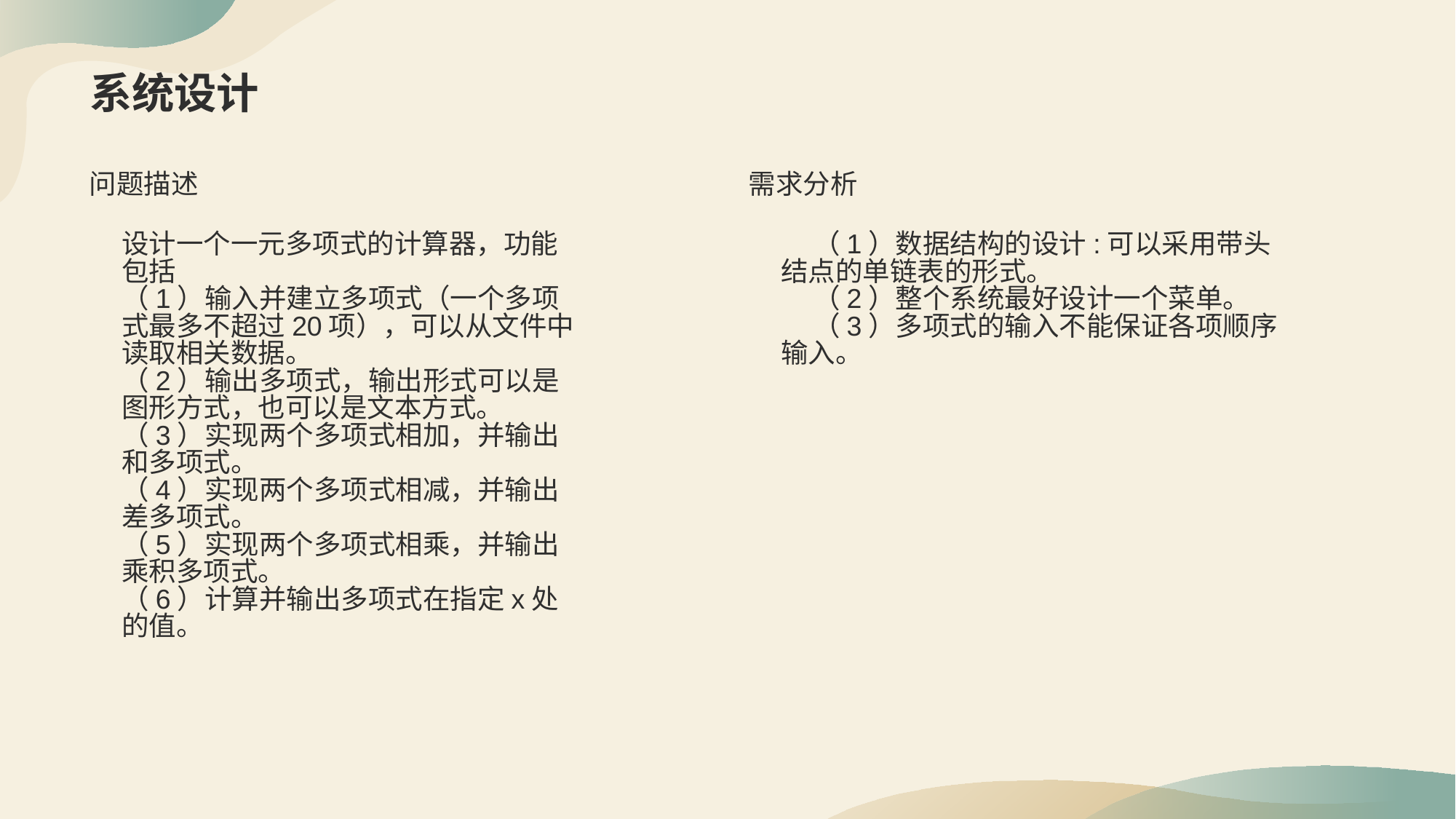

# 系统设计
问题描述

设计一个一元多项式的计算器，功能包括
（1）输入并建立多项式（一个多项式最多不超过20项），可以从文件中读取相关数据。
（2）输出多项式，输出形式可以是图形方式，也可以是文本方式。
（3）实现两个多项式相加，并输出和多项式。
（4）实现两个多项式相减，并输出差多项式。
（5）实现两个多项式相乘，并输出乘积多项式。
（6）计算并输出多项式在指定x处的值。

需求分析

（1）数据结构的设计:可以采用带头结点的单链表的形式。
（2）整个系统最好设计一个菜单。
（3）多项式的输入不能保证各项顺序输入。